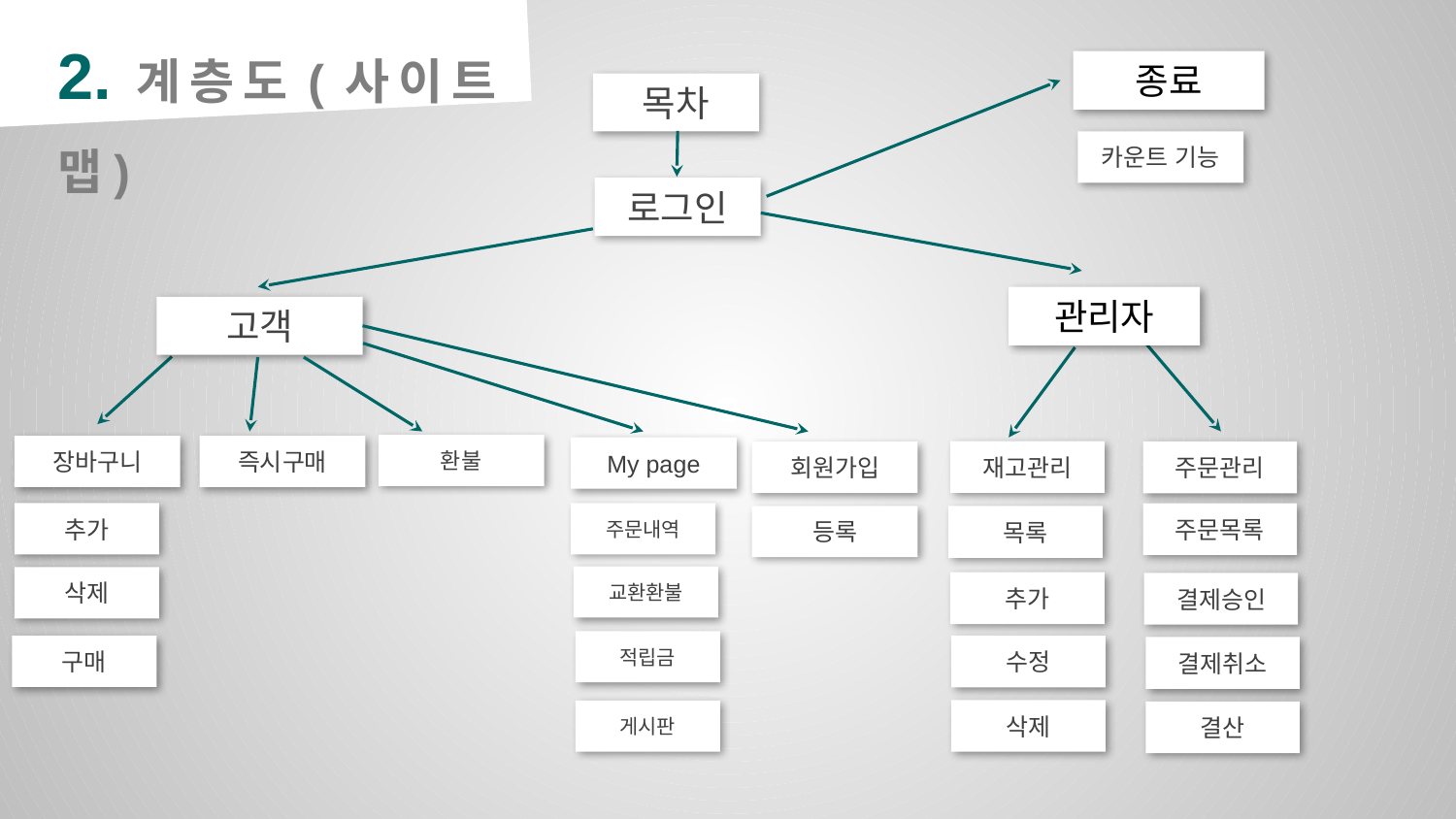

2.계층도(사이트맵)
종료
목차
카운트 기능
로그인

관리자
고객
환불
장바구니
즉시구매
My page
재고관리
주문관리
회원가입
추가

주문내역
주문목록
등록
목록
교환환불
삭제
추가
결제승인
적립금
구매
수정
결제취소
삭제
게시판
결산